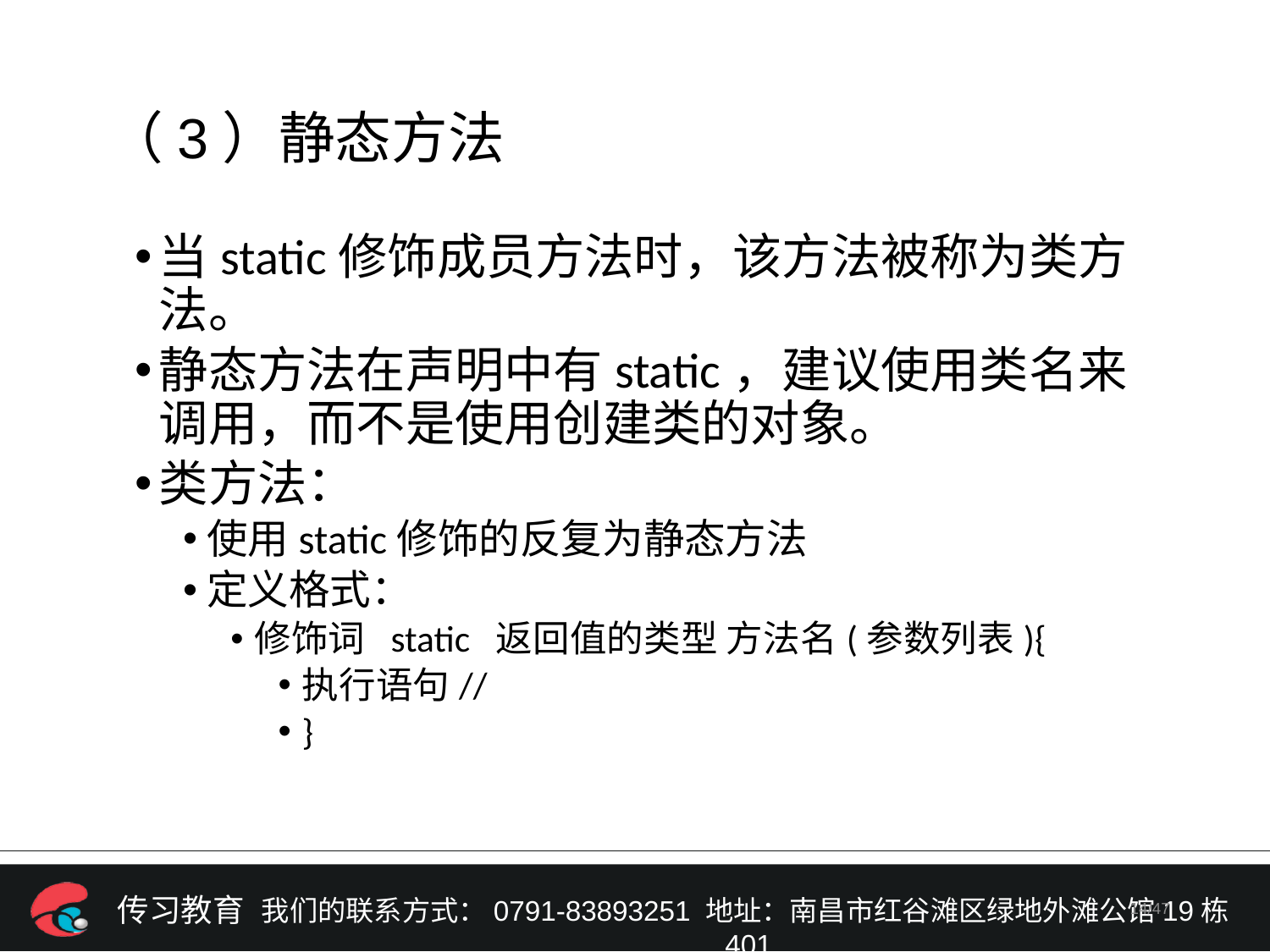

（3）静态方法
当static修饰成员方法时，该方法被称为类方法。
静态方法在声明中有static，建议使用类名来调用，而不是使用创建类的对象。
类方法：
使用static修饰的反复为静态方法
定义格式：
修饰词  static  返回值的类型 方法名(参数列表){
执行语句//
}
14/47